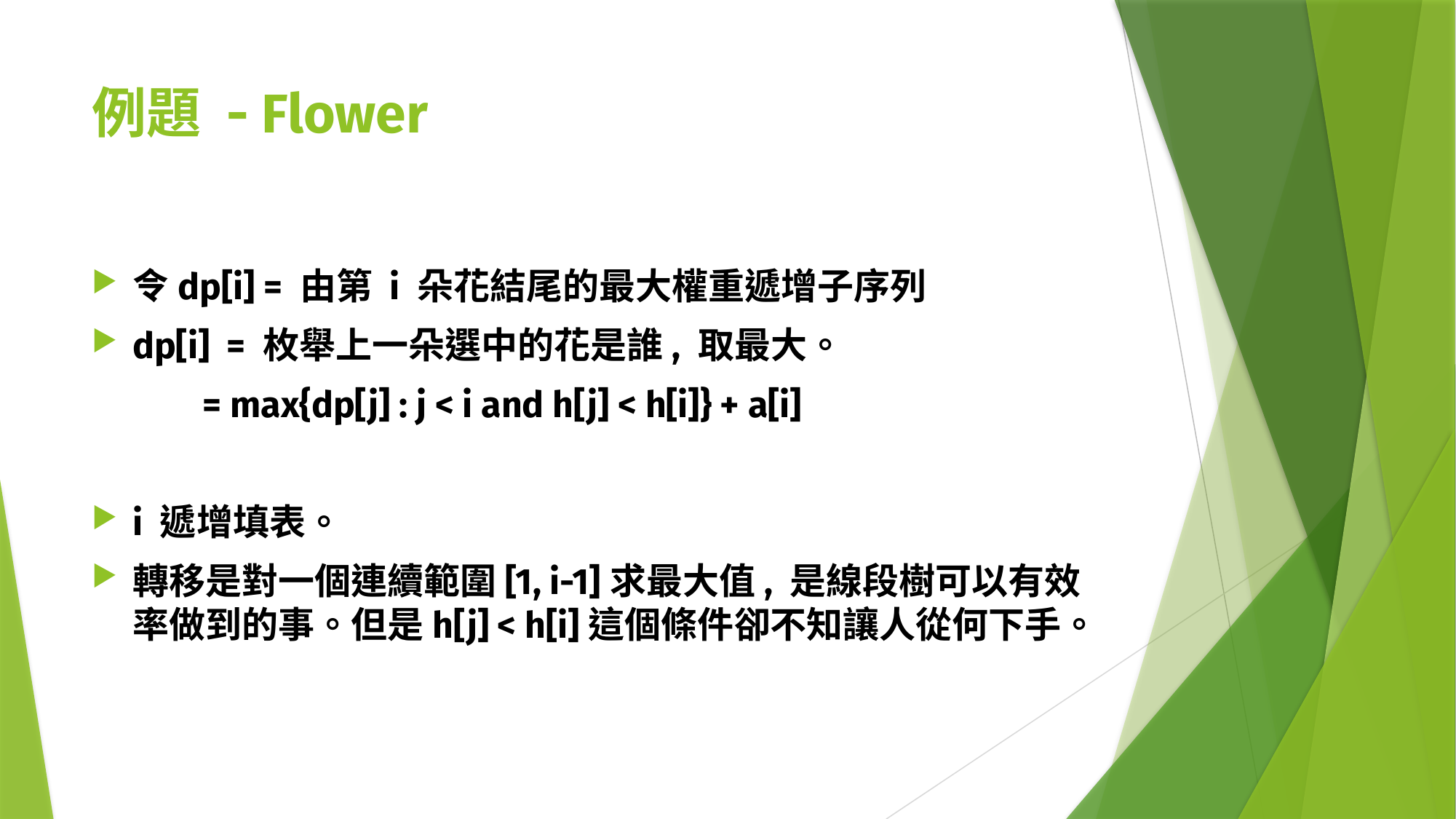

# 例題 - Flower
令dp[i] = 由第 i 朵花結尾的最大權重遞增子序列
dp[i]  = 枚舉上一朵選中的花是誰, 取最大。
             = max{dp[j] : j < i and h[j] < h[i]} + a[i]

i 遞增填表。
轉移是對一個連續範圍[1, i-1]求最大值, 是線段樹可以有效率做到的事。但是h[j] < h[i]這個條件卻不知讓人從何下手。